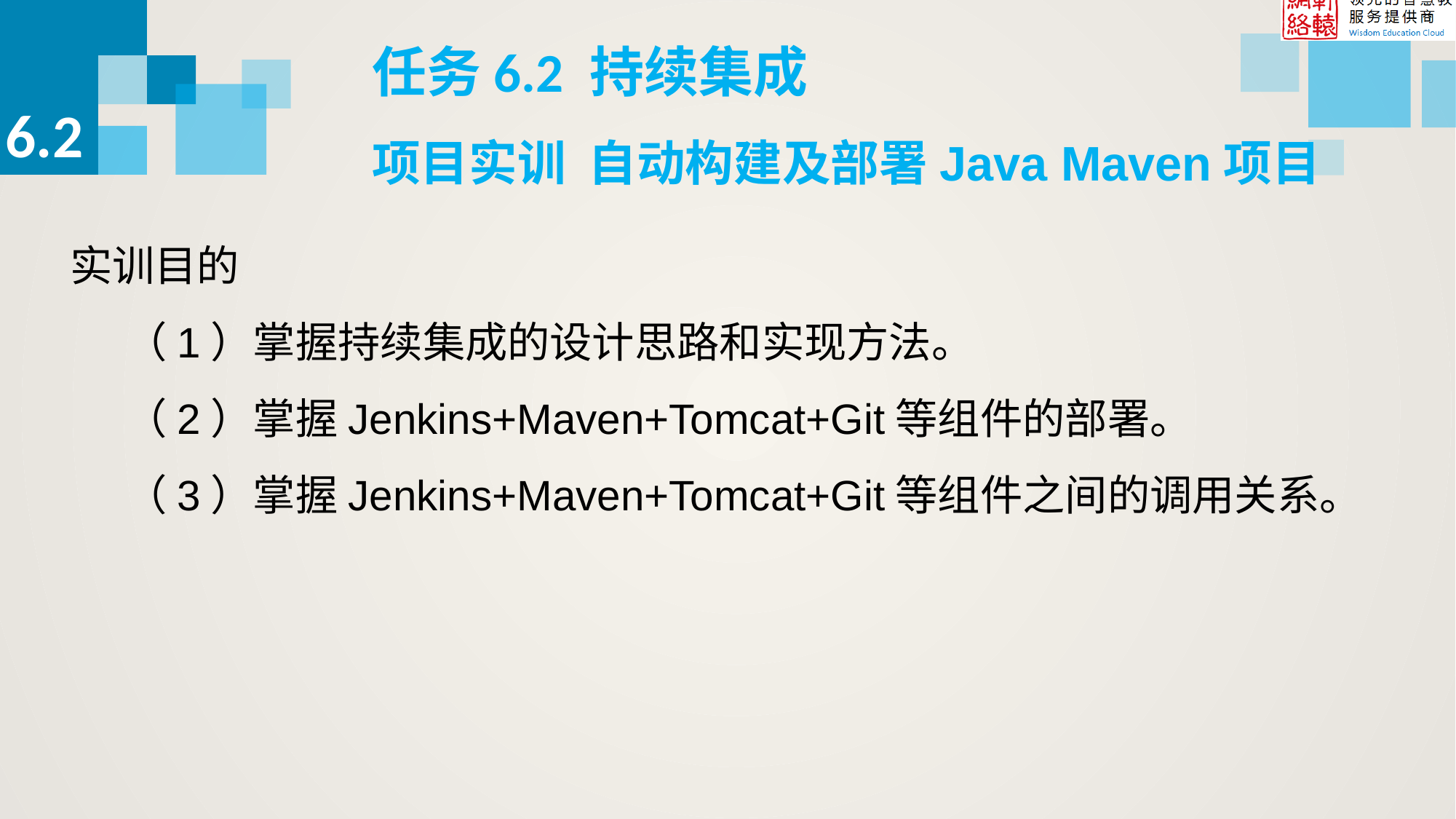

任务6.2 持续集成
6.2
项目实训  自动构建及部署Java Maven项目
实训目的
（1）掌握持续集成的设计思路和实现方法。
（2）掌握Jenkins+Maven+Tomcat+Git等组件的部署。
（3）掌握Jenkins+Maven+Tomcat+Git等组件之间的调用关系。